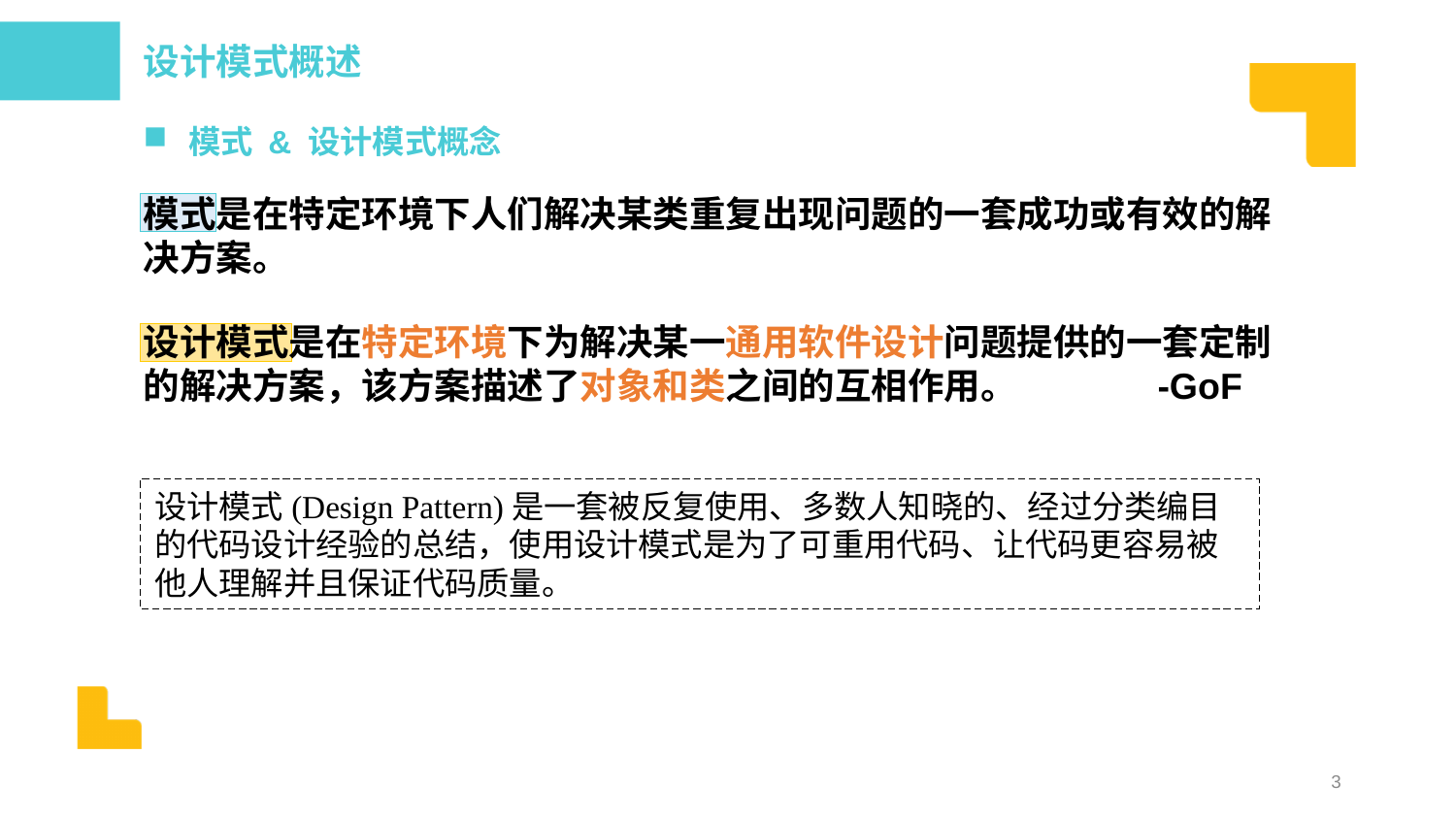

设计模式概述
模式 & 设计模式概念

模式是在特定环境下人们解决某类重复出现问题的一套成功或有效的解决方案。

设计模式是在特定环境下为解决某一通用软件设计问题提供的一套定制的解决方案，该方案描述了对象和类之间的互相作用。                -GoF

设计模式(Design Pattern)是一套被反复使用、多数人知晓的、经过分类编目的代码设计经验的总结，使用设计模式是为了可重用代码、让代码更容易被他人理解并且保证代码质量。
3